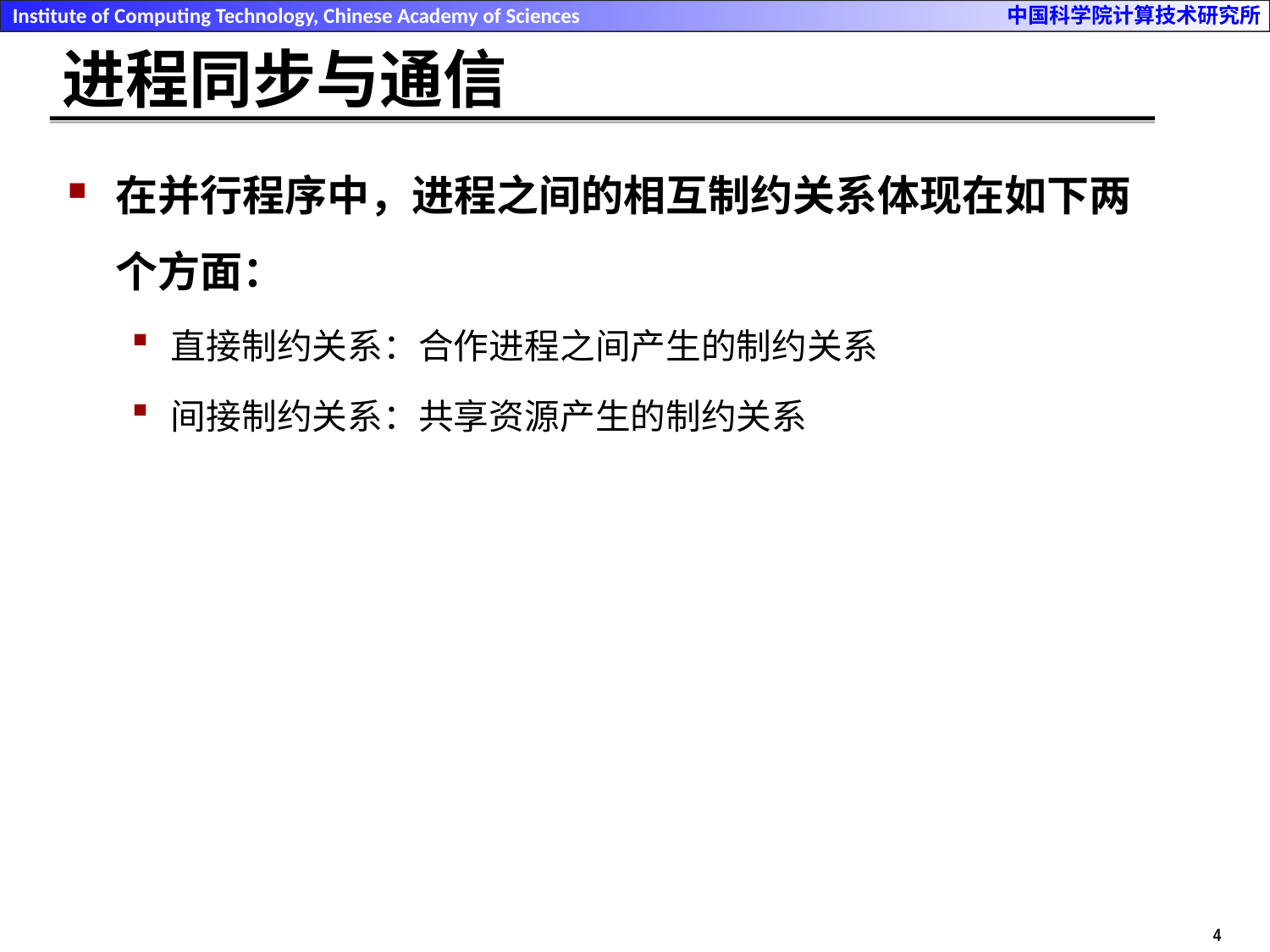

# 进程同步与通信
在并行程序中，进程之间的相互制约关系体现在如下两个方面：
直接制约关系：合作进程之间产生的制约关系
间接制约关系：共享资源产生的制约关系